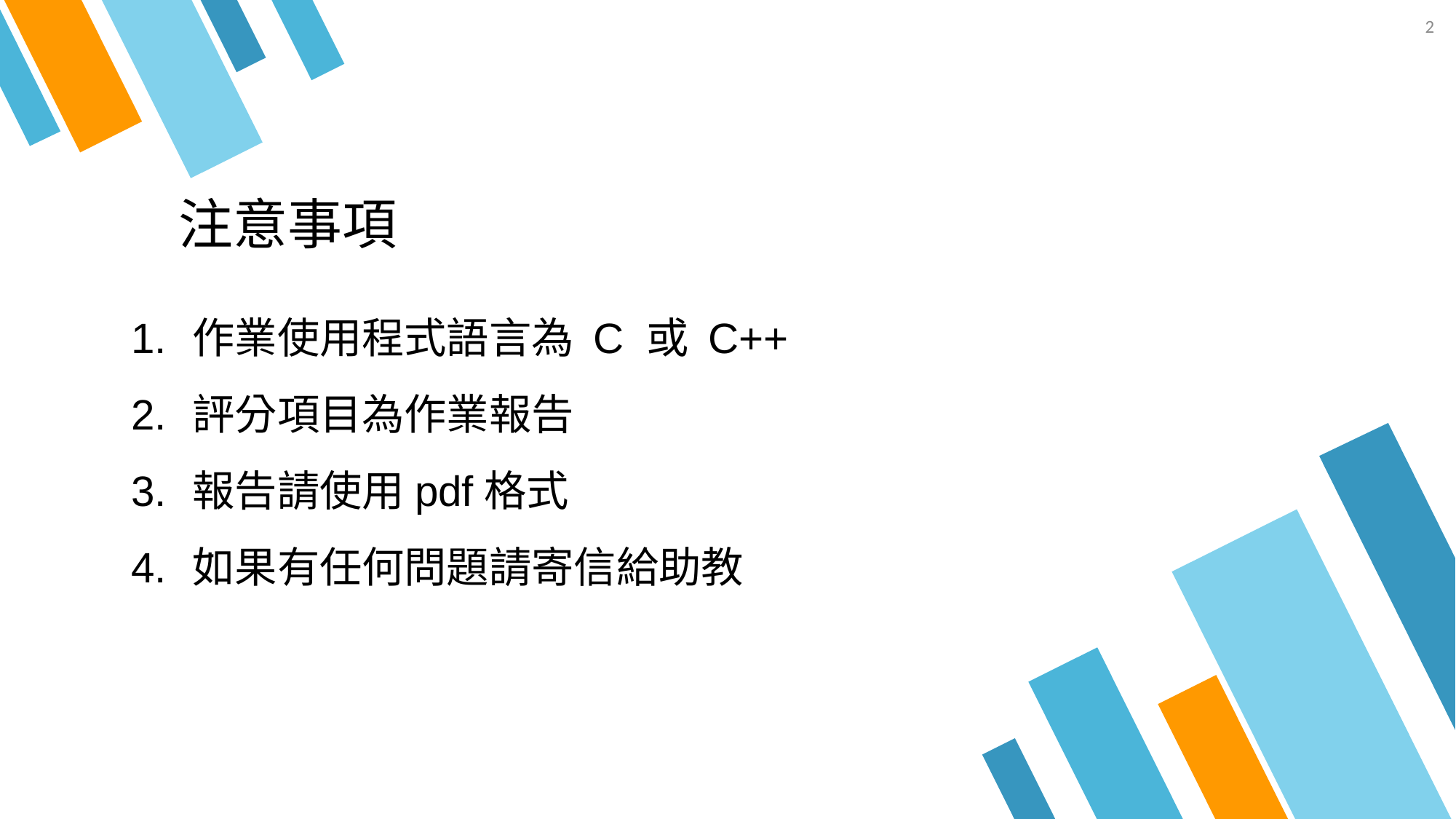

2
# 注意事項
作業使用程式語言為 C 或 C++
評分項目為作業報告
報告請使用pdf格式
如果有任何問題請寄信給助教